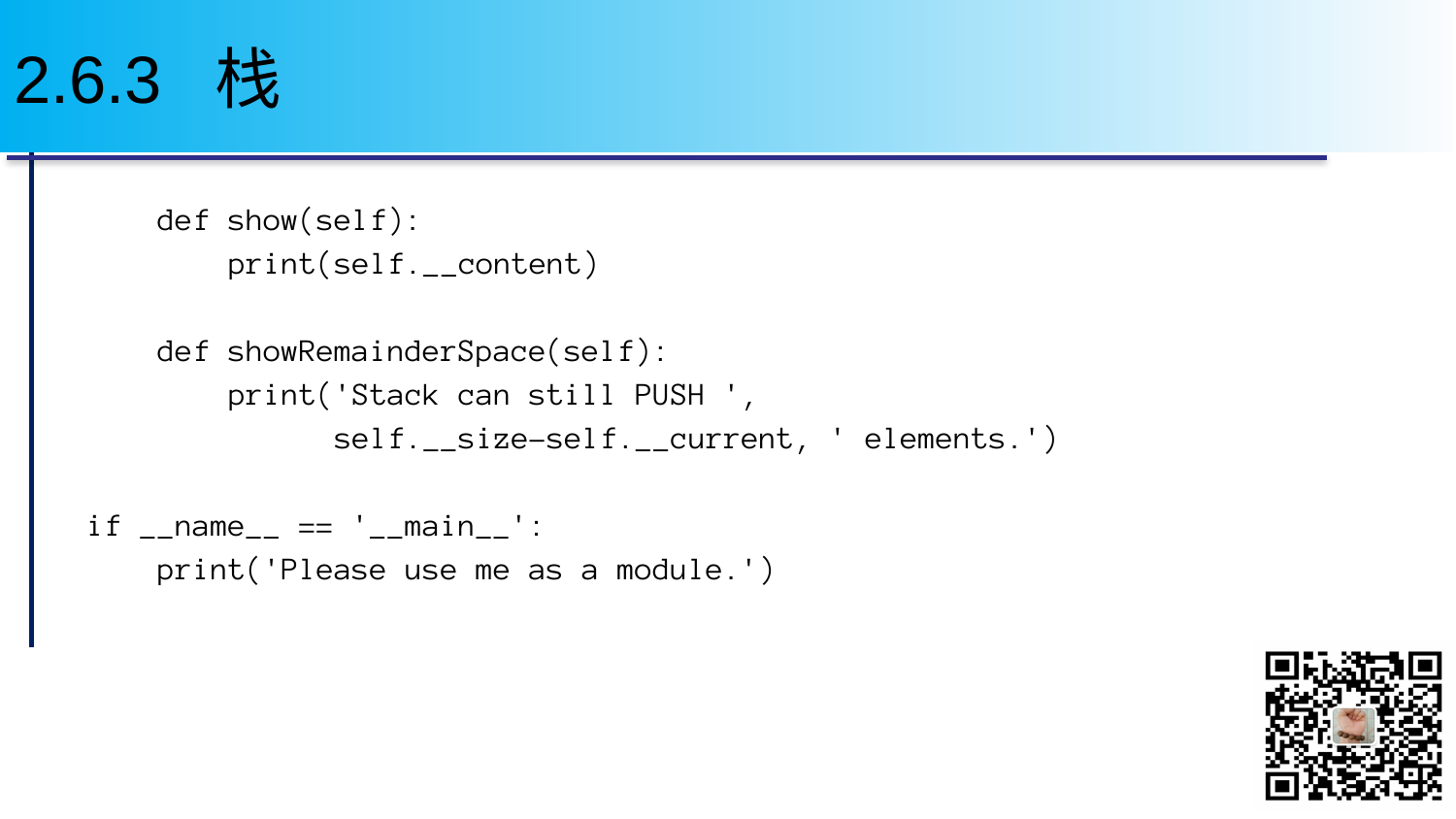

# 2.6.3  栈
    def show(self):
        print(self.__content)

    def showRemainderSpace(self):
        print('Stack can still PUSH ',
              self.__size-self.__current, ' elements.')

if __name__ == '__main__':
    print('Please use me as a module.')